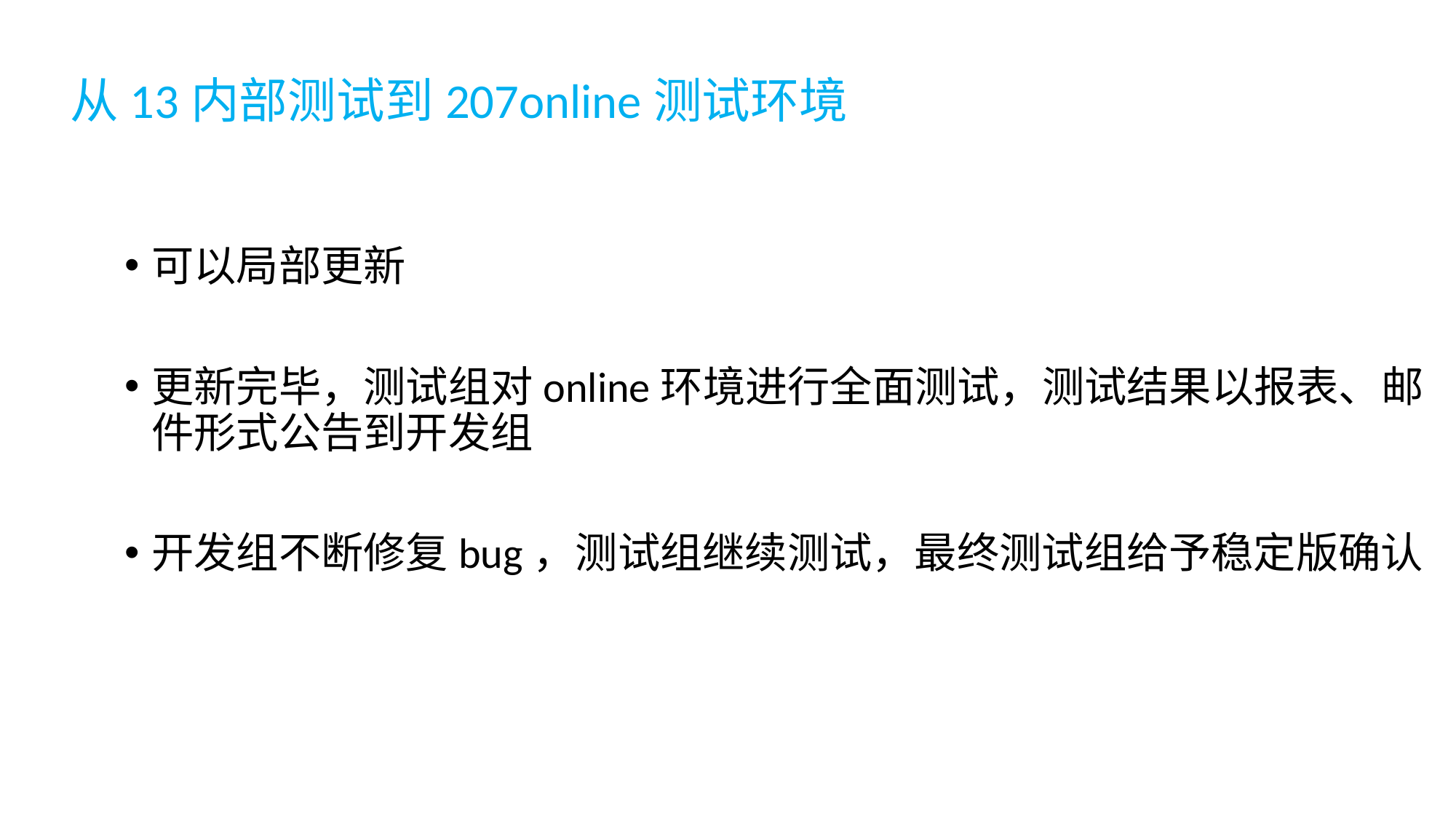

# 从13内部测试到207online测试环境
可以局部更新

更新完毕，测试组对online环境进行全面测试，测试结果以报表、邮件形式公告到开发组

开发组不断修复bug，测试组继续测试，最终测试组给予稳定版确认